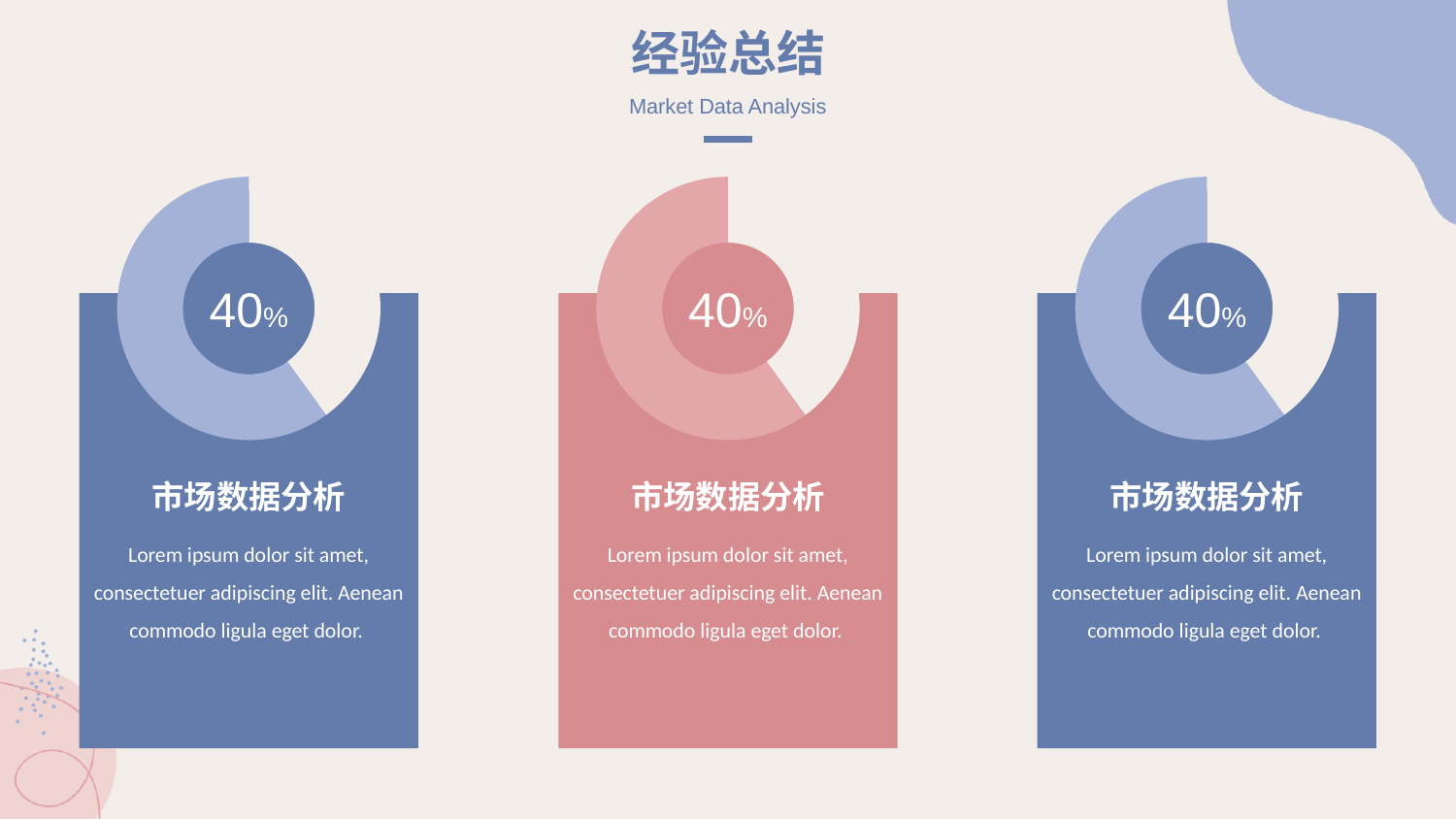

经验总结
Market Data Analysis

### Chart

| Category | 占比 |
|---|---|
| 管理人员 | 40.0 |
| 其他 | 60.0 |

### Chart

| Category | 占比 |
|---|---|
| 管理人员 | 40.0 |
| 其他 | 60.0 |

### Chart

| Category | 占比 |
|---|---|
| 管理人员 | 40.0 |
| 其他 | 60.0 |

40%
40%
40%

市场数据分析
市场数据分析
市场数据分析
Lorem ipsum dolor sit amet, consectetuer adipiscing elit. Aenean commodo ligula eget dolor.
Lorem ipsum dolor sit amet, consectetuer adipiscing elit. Aenean commodo ligula eget dolor.
Lorem ipsum dolor sit amet, consectetuer adipiscing elit. Aenean commodo ligula eget dolor.